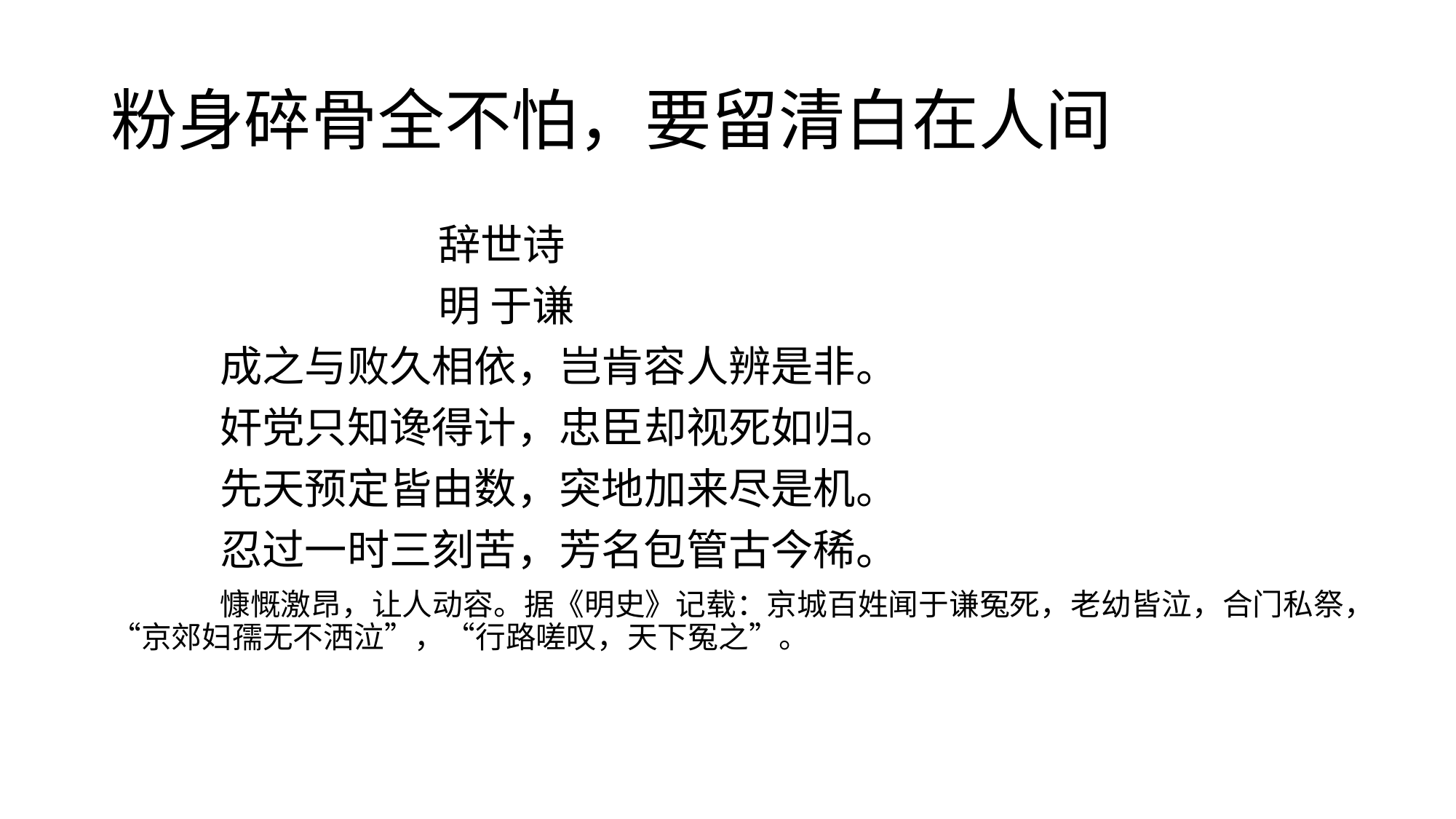

# 粉身碎骨全不怕，要留清白在人间
			辞世诗
			明 于谦
	成之与败久相依，岂肯容人辨是非。
	奸党只知谗得计，忠臣却视死如归。
	先天预定皆由数，突地加来尽是机。
	忍过一时三刻苦，芳名包管古今稀。
	慷慨激昂，让人动容。据《明史》记载：京城百姓闻于谦冤死，老幼皆泣，合门私祭，“京郊妇孺无不洒泣”，“行路嗟叹，天下冤之”。